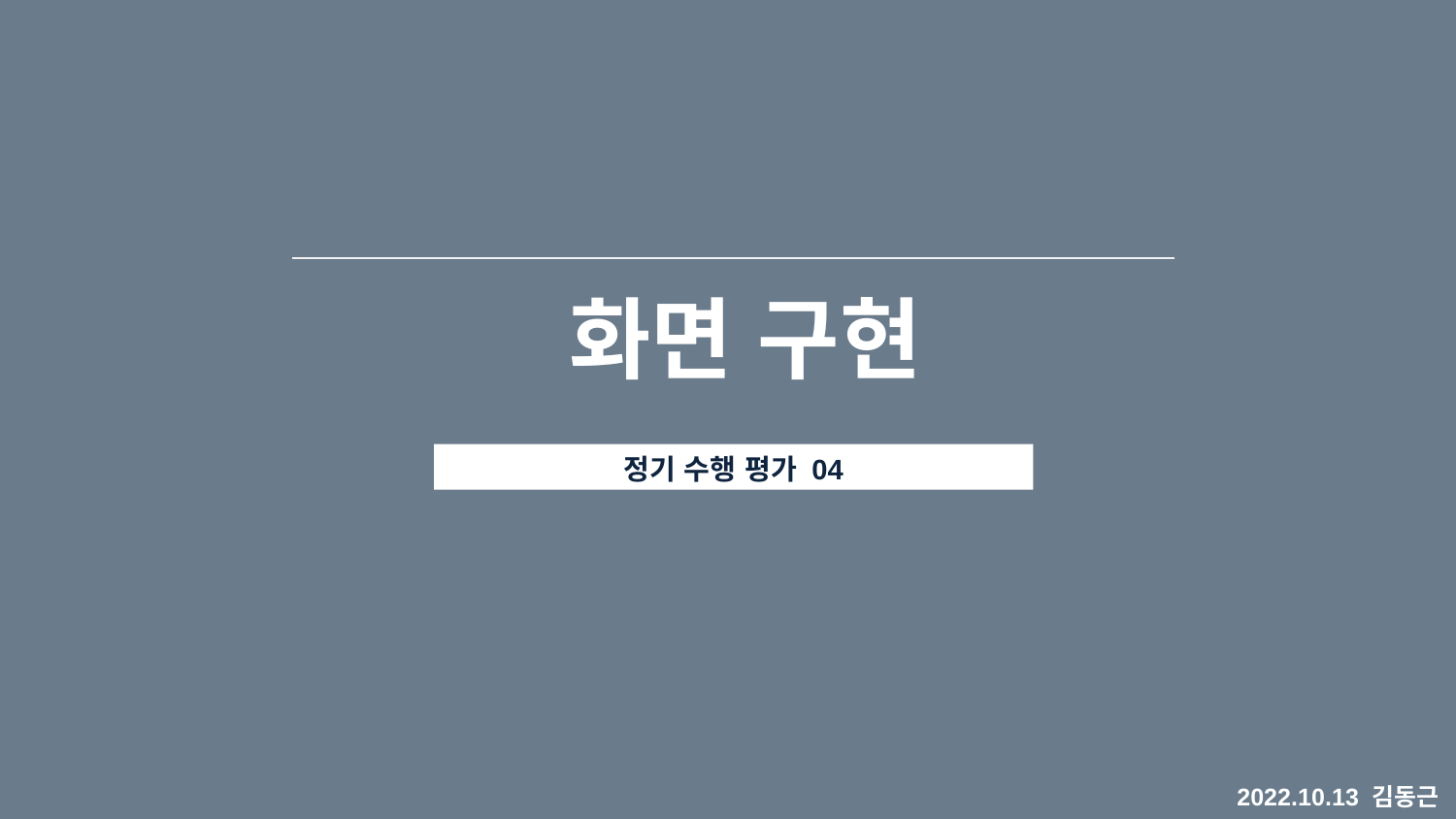

화면 구현
정기 수행 평가 04
2022.10.13 김동근